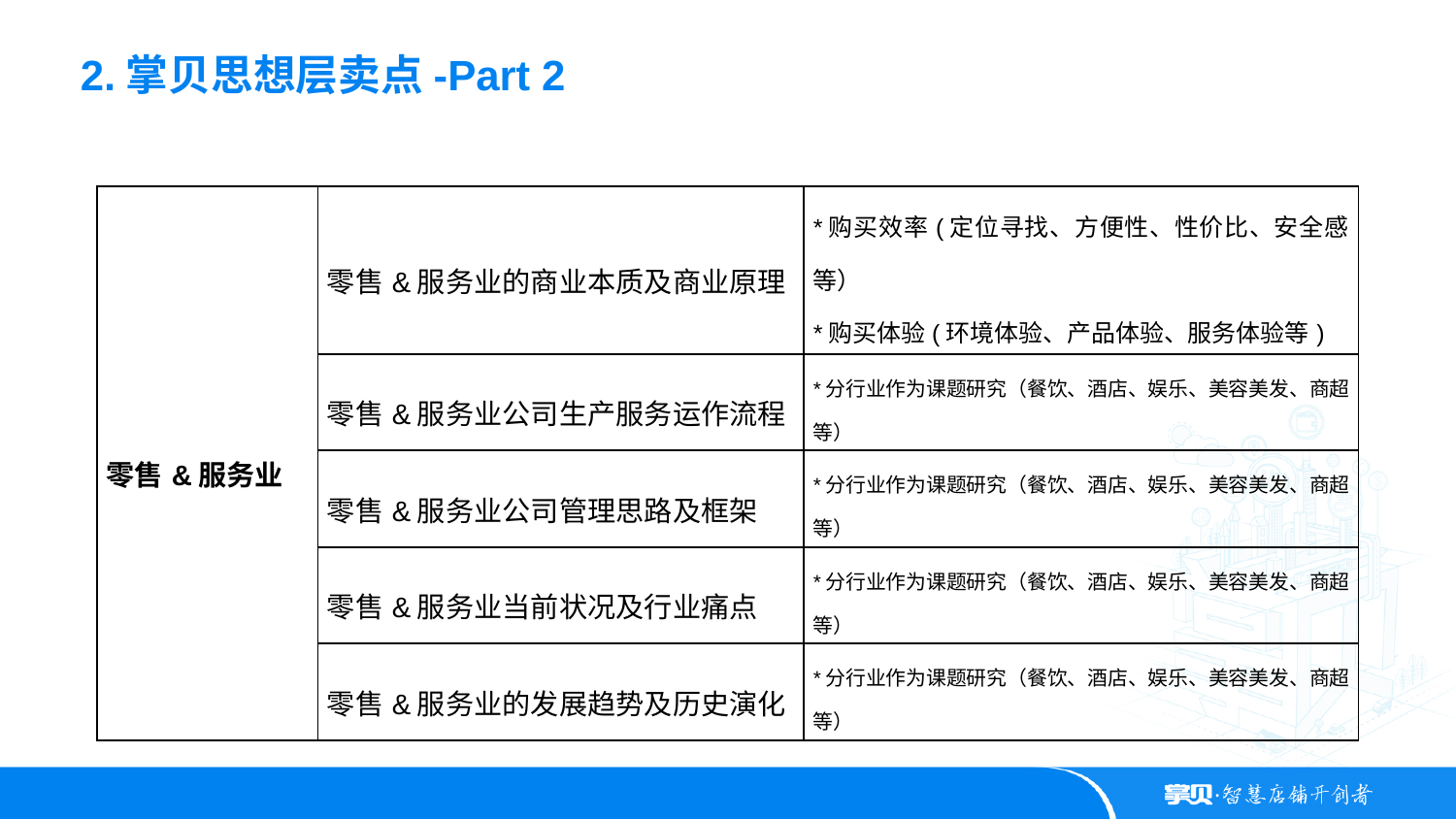

2.掌贝思想层卖点-Part 2
| 零售&服务业 | 零售&服务业的商业本质及商业原理 | \*购买效率(定位寻找、方便性、性价比、安全感等） \*购买体验(环境体验、产品体验、服务体验等) |
| --- | --- | --- |
|  | 零售&服务业公司生产服务运作流程 | \*分行业作为课题研究（餐饮、酒店、娱乐、美容美发、商超等） |
|  | 零售&服务业公司管理思路及框架 | \*分行业作为课题研究（餐饮、酒店、娱乐、美容美发、商超等） |
|  | 零售&服务业当前状况及行业痛点 | \*分行业作为课题研究（餐饮、酒店、娱乐、美容美发、商超等） |
|  | 零售&服务业的发展趋势及历史演化 | \*分行业作为课题研究（餐饮、酒店、娱乐、美容美发、商超等） |